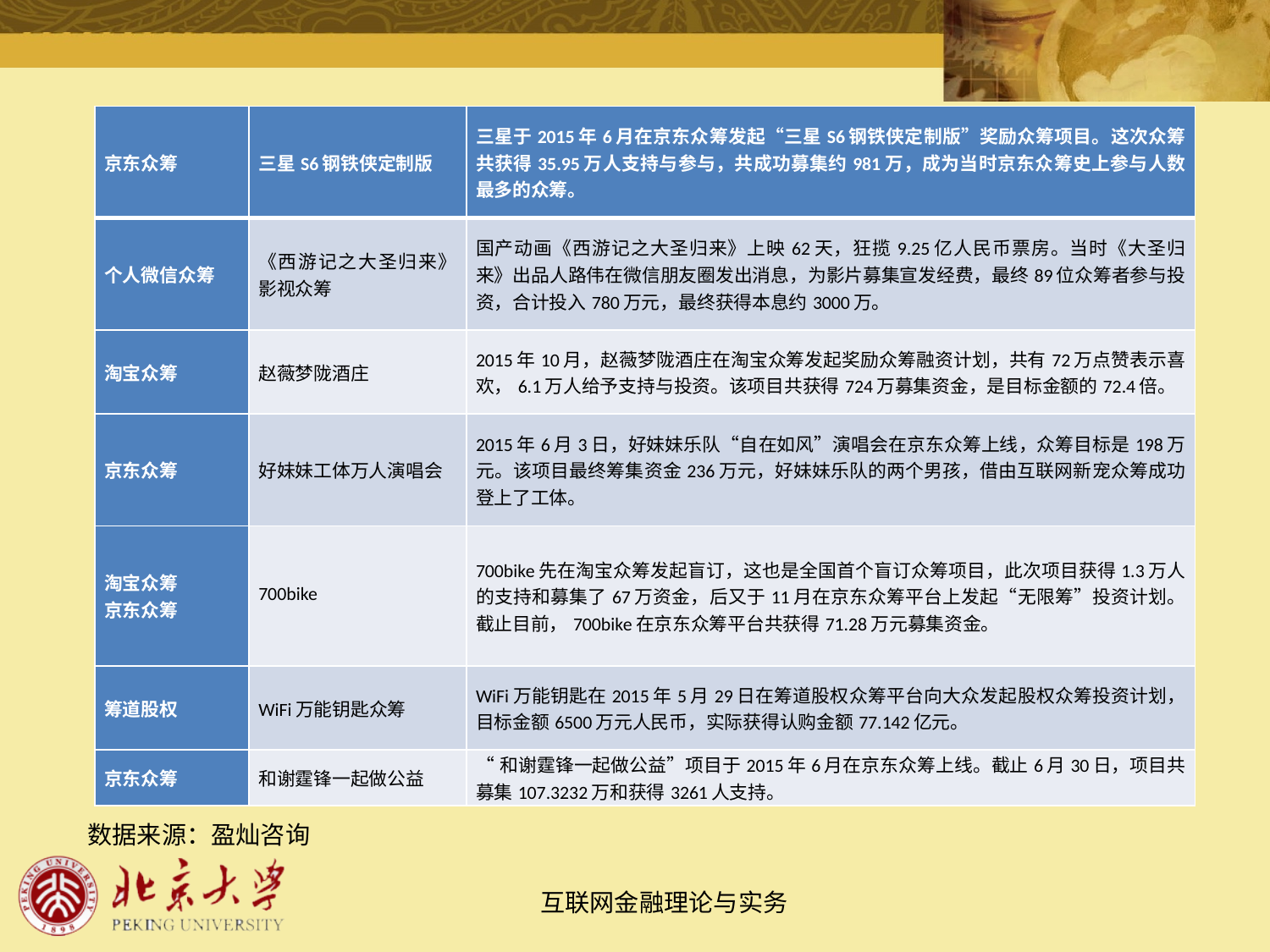

| 京东众筹 | 三星S6钢铁侠定制版 | 三星于2015年6月在京东众筹发起“三星S6钢铁侠定制版”奖励众筹项目。这次众筹共获得35.95万人支持与参与，共成功募集约981万，成为当时京东众筹史上参与人数最多的众筹。 |
| --- | --- | --- |
| 个人微信众筹 | 《西游记之大圣归来》影视众筹 | 国产动画《西游记之大圣归来》上映62天，狂揽9.25亿人民币票房。当时《大圣归来》出品人路伟在微信朋友圈发出消息，为影片募集宣发经费，最终89位众筹者参与投资，合计投入780万元，最终获得本息约3000万。 |
| 淘宝众筹 | 赵薇梦陇酒庄 | 2015年10月，赵薇梦陇酒庄在淘宝众筹发起奖励众筹融资计划，共有72万点赞表示喜欢，6.1万人给予支持与投资。该项目共获得724万募集资金，是目标金额的72.4倍。 |
| 京东众筹 | 好妹妹工体万人演唱会 | 2015年6月3日，好妹妹乐队“自在如风”演唱会在京东众筹上线，众筹目标是198万元。该项目最终筹集资金236万元，好妹妹乐队的两个男孩，借由互联网新宠众筹成功登上了工体。 |
| 淘宝众筹 京东众筹 | 700bike | 700bike先在淘宝众筹发起盲订，这也是全国首个盲订众筹项目，此次项目获得1.3万人的支持和募集了67万资金，后又于11月在京东众筹平台上发起“无限筹”投资计划。截止目前，700bike在京东众筹平台共获得71.28万元募集资金。 |
| 筹道股权 | WiFi万能钥匙众筹 | WiFi万能钥匙在2015年5月29日在筹道股权众筹平台向大众发起股权众筹投资计划，目标金额6500万元人民币，实际获得认购金额77.142亿元。 |
| 京东众筹 | 和谢霆锋一起做公益 | “和谢霆锋一起做公益”项目于2015年6月在京东众筹上线。截止6月30日，项目共募集107.3232万和获得3261人支持。 |
数据来源：盈灿咨询